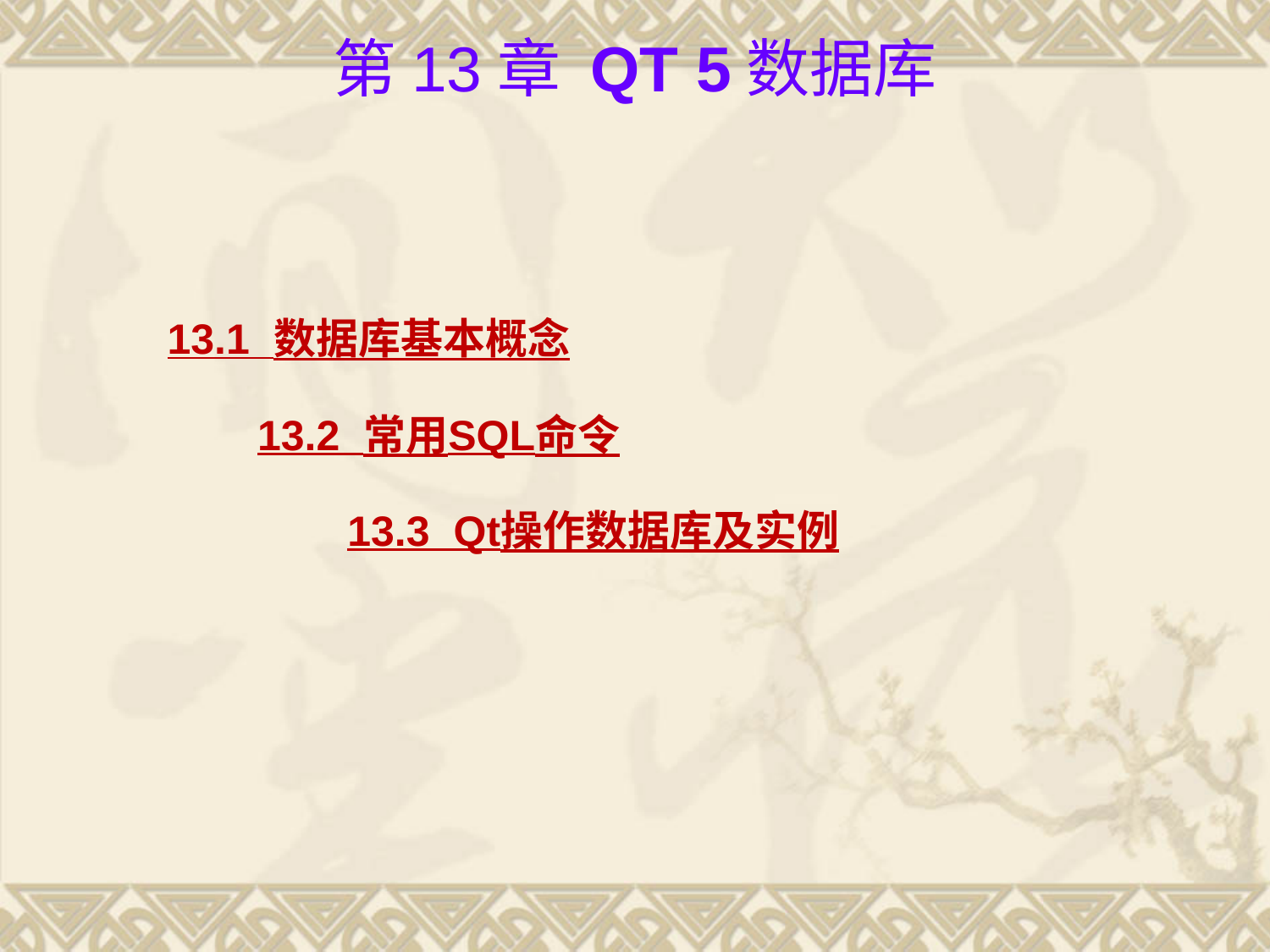

# 第13章 Qt 5数据库
13.1  数据库基本概念
13.2  常用SQL命令
13.3  Qt操作数据库及实例